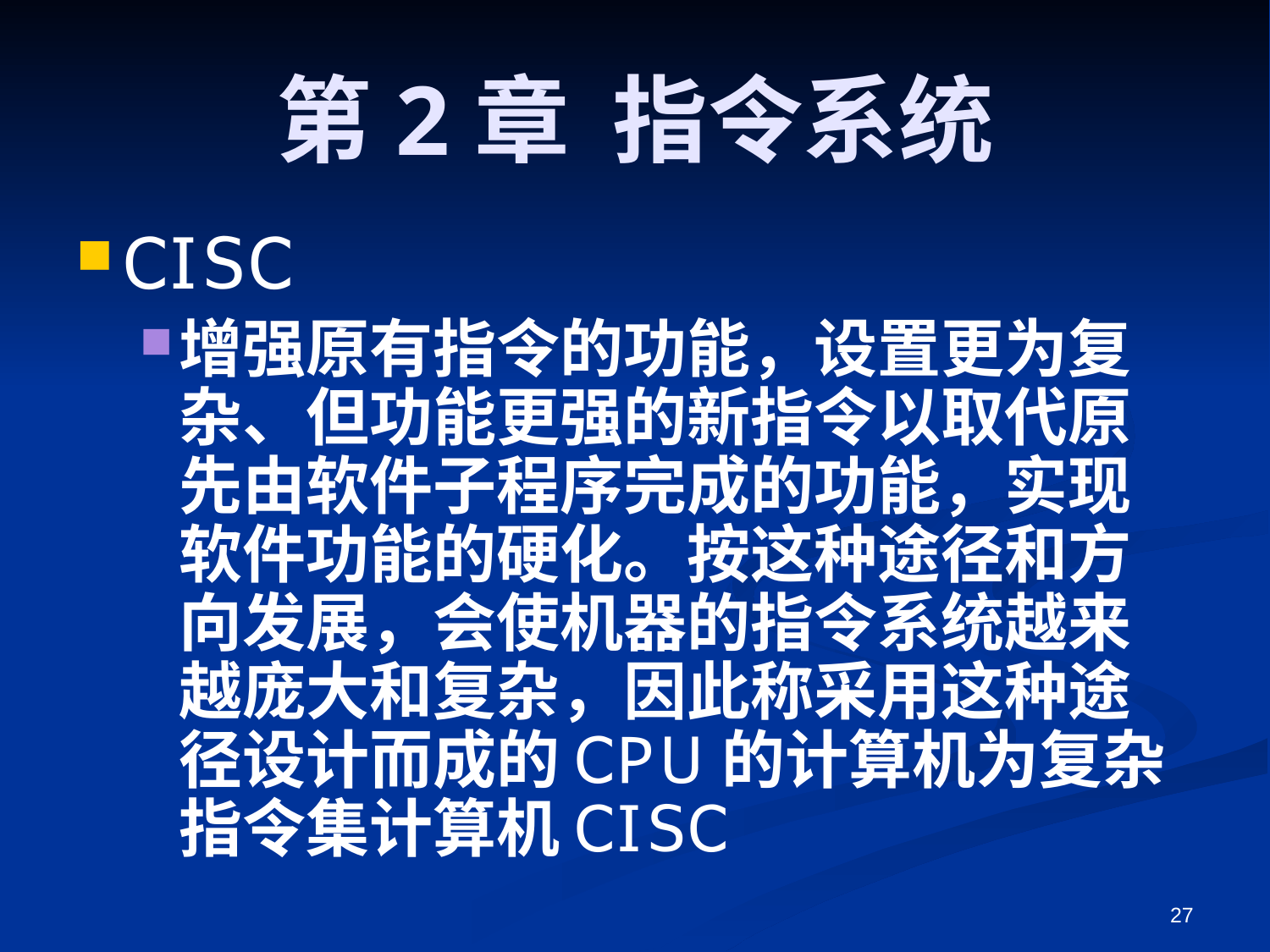

# 第2章  指令系统
CISC
增强原有指令的功能，设置更为复杂、但功能更强的新指令以取代原先由软件子程序完成的功能，实现软件功能的硬化。按这种途径和方向发展，会使机器的指令系统越来越庞大和复杂，因此称采用这种途径设计而成的CPU的计算机为复杂指令集计算机CISC
27